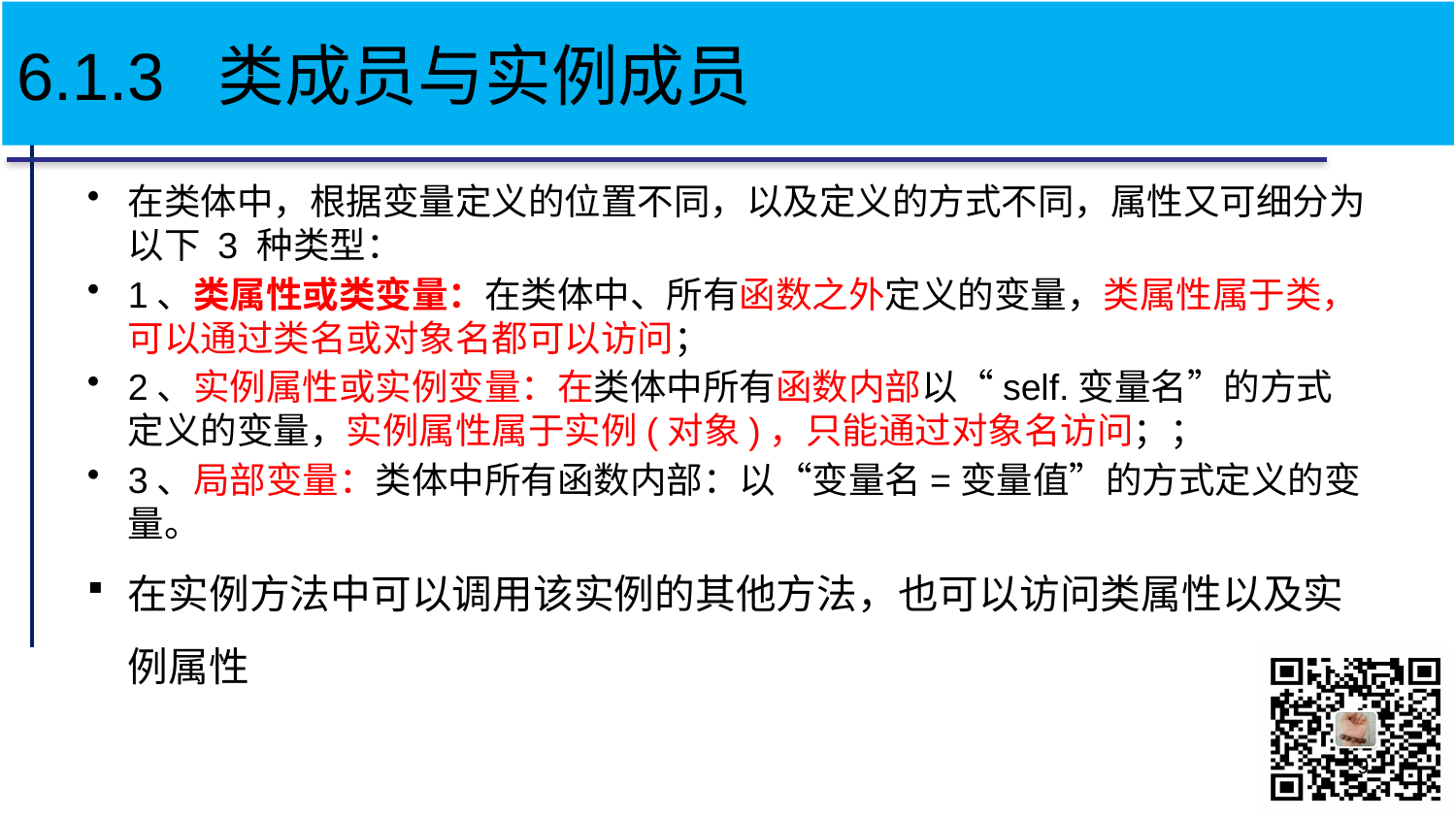

# 6.1.3  类成员与实例成员
在类体中，根据变量定义的位置不同，以及定义的方式不同，属性又可细分为以下 3 种类型：
1、类属性或类变量：在类体中、所有函数之外定义的变量，类属性属于类，可以通过类名或对象名都可以访问；
2、实例属性或实例变量：在类体中所有函数内部以“self.变量名”的方式定义的变量，实例属性属于实例(对象)，只能通过对象名访问；；
3、局部变量：类体中所有函数内部：以“变量名=变量值”的方式定义的变量。
在实例方法中可以调用该实例的其他方法，也可以访问类属性以及实例属性
9